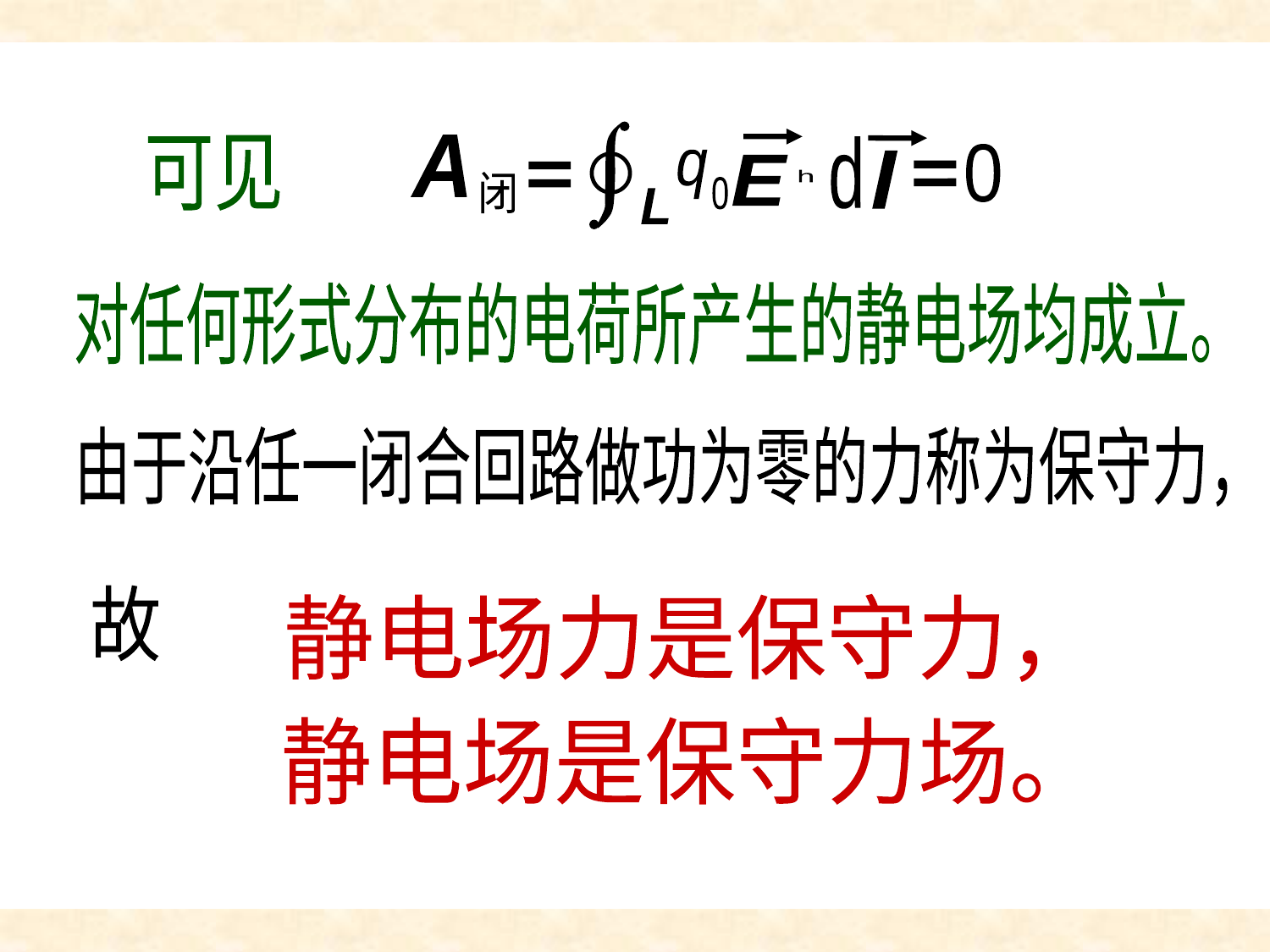

保守力小结

A

E
d

l
0
q
0

h
闭
L
可见
对任何形式分布的电荷所产生的静电场均成立。
由于沿任一闭合回路做功为零的力称为保守力，
故
静电场力是保守力，
静电场是保守力场。